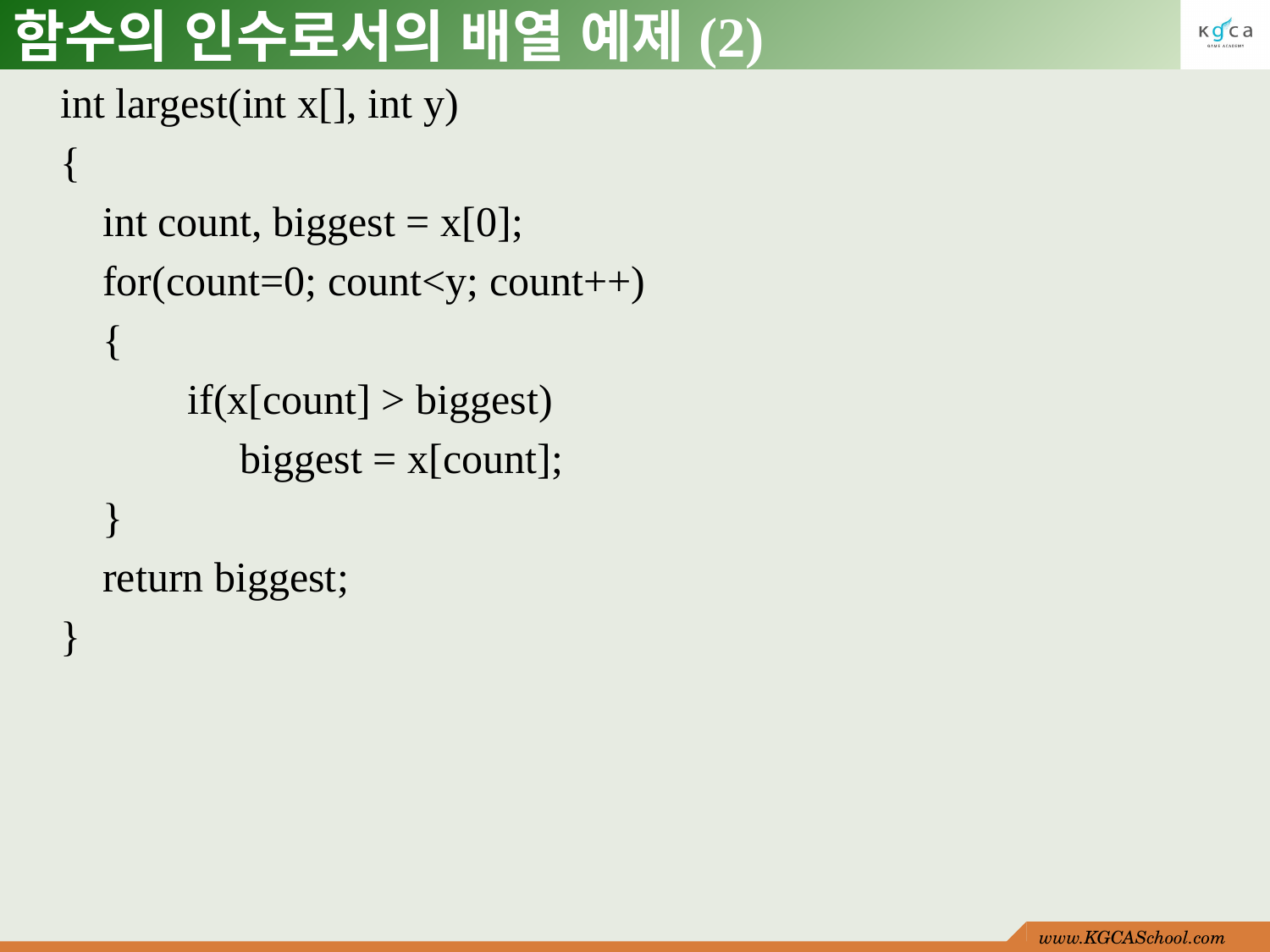

# 함수의 인수로서의 배열 예제(2)
int largest(int x[], int y)
{
    int count, biggest = x[0];
    for(count=0; count<y; count++)
    {
            if(x[count] > biggest)
                 biggest = x[count];
    }
    return biggest;
}